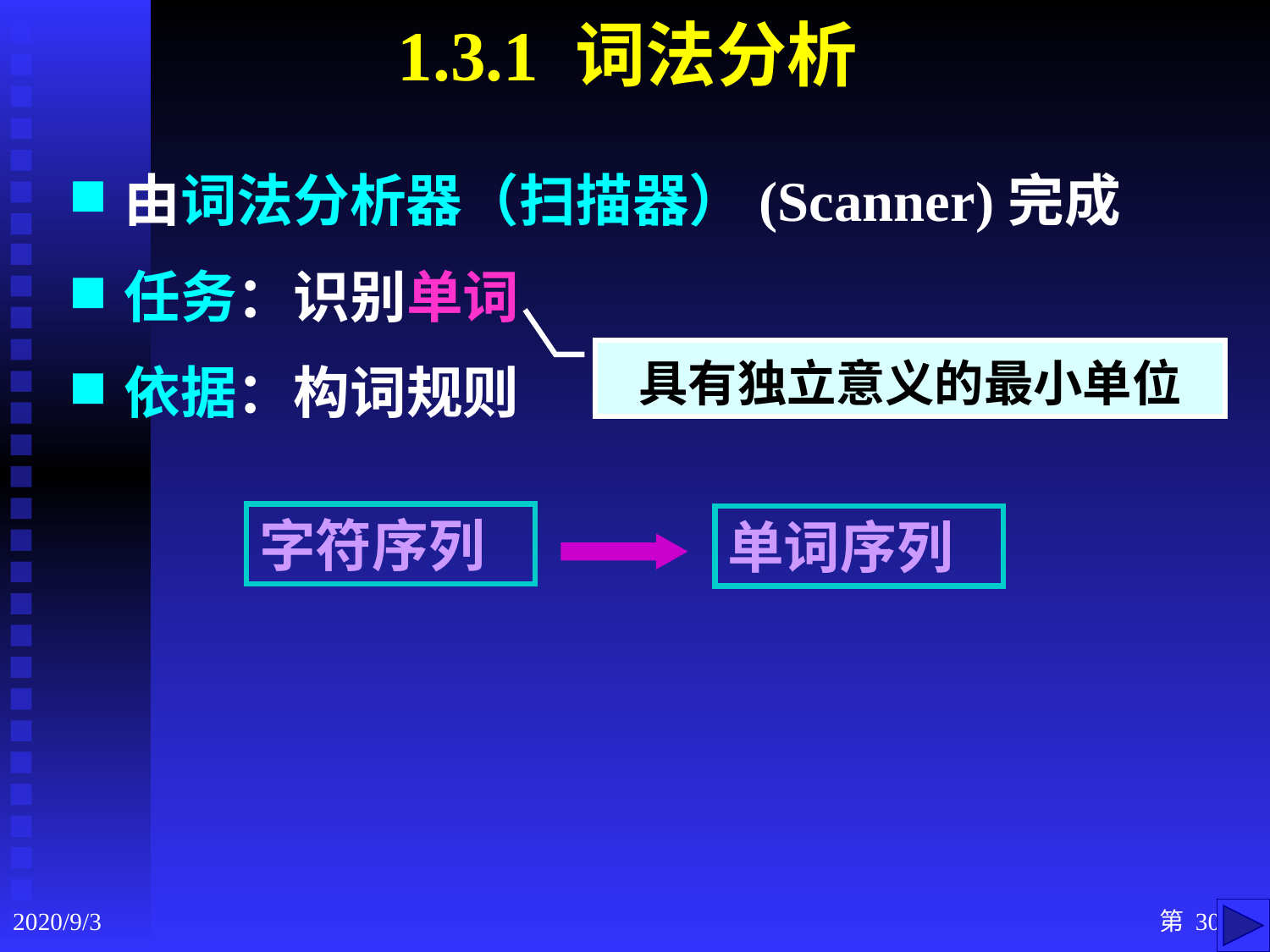

# 1.3.1 词法分析
由词法分析器（扫描器）(Scanner)完成
任务：识别单词
依据：构词规则
具有独立意义的最小单位
字符序列
单词序列

2020/9/3
第 30 页